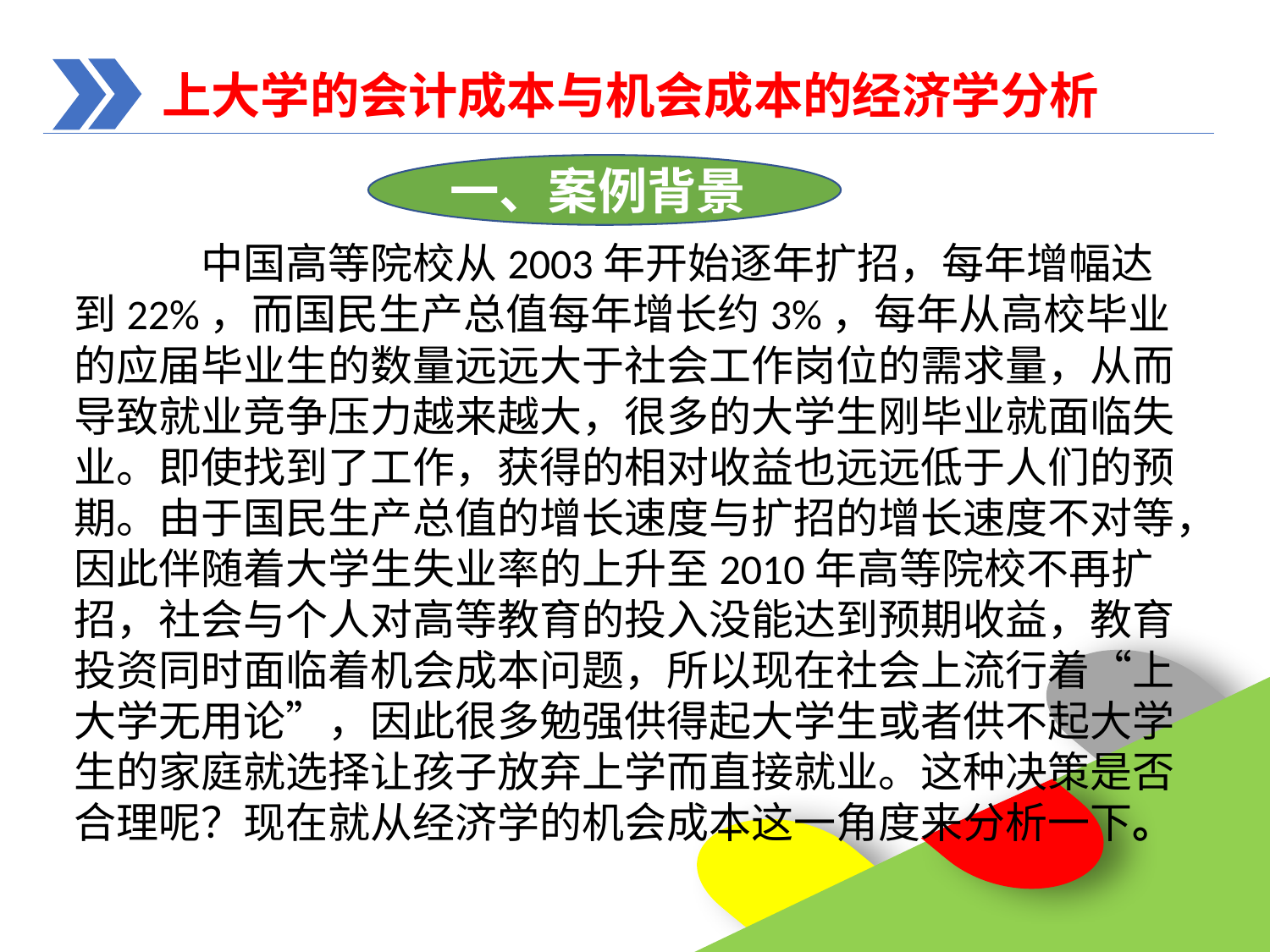

上大学的会计成本与机会成本的经济学分析

	中国高等院校从2003年开始逐年扩招，每年增幅达到22%，而国民生产总值每年增长约3%，每年从高校毕业的应届毕业生的数量远远大于社会工作岗位的需求量，从而导致就业竞争压力越来越大，很多的大学生刚毕业就面临失业。即使找到了工作，获得的相对收益也远远低于人们的预期。由于国民生产总值的增长速度与扩招的增长速度不对等，因此伴随着大学生失业率的上升至2010年高等院校不再扩招，社会与个人对高等教育的投入没能达到预期收益，教育投资同时面临着机会成本问题，所以现在社会上流行着“上大学无用论”，因此很多勉强供得起大学生或者供不起大学生的家庭就选择让孩子放弃上学而直接就业。这种决策是否合理呢？现在就从经济学的机会成本这一角度来分析一下。

一、案例背景